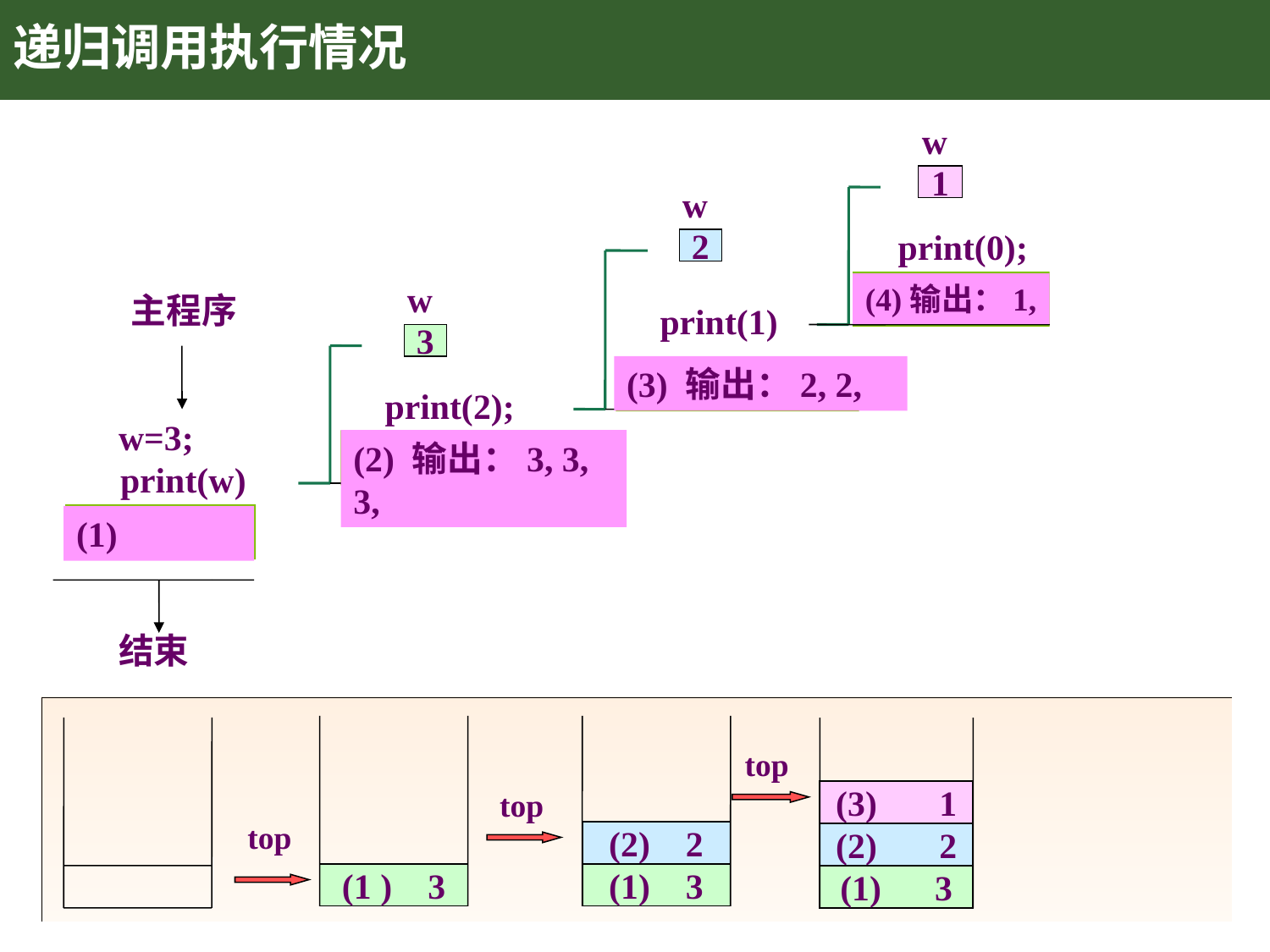

# 递归调用执行情况
w
1

print(0);

（3）w=1
（2）w=2
（1）w=3

top

w
2

print(1);

（2）w=2
（1）w=3

top

w
3

print(2);

（1）w=3

top

(4)输出：1,

top

(3)       1
(2)       2
(1)      3
主程序

(3) 输出：2, 2,

top

(2)    2
(1)    3
 w=3;
print(w)

(2) 输出：3, 3, 3,

top

(1 )    3
(1)

结束